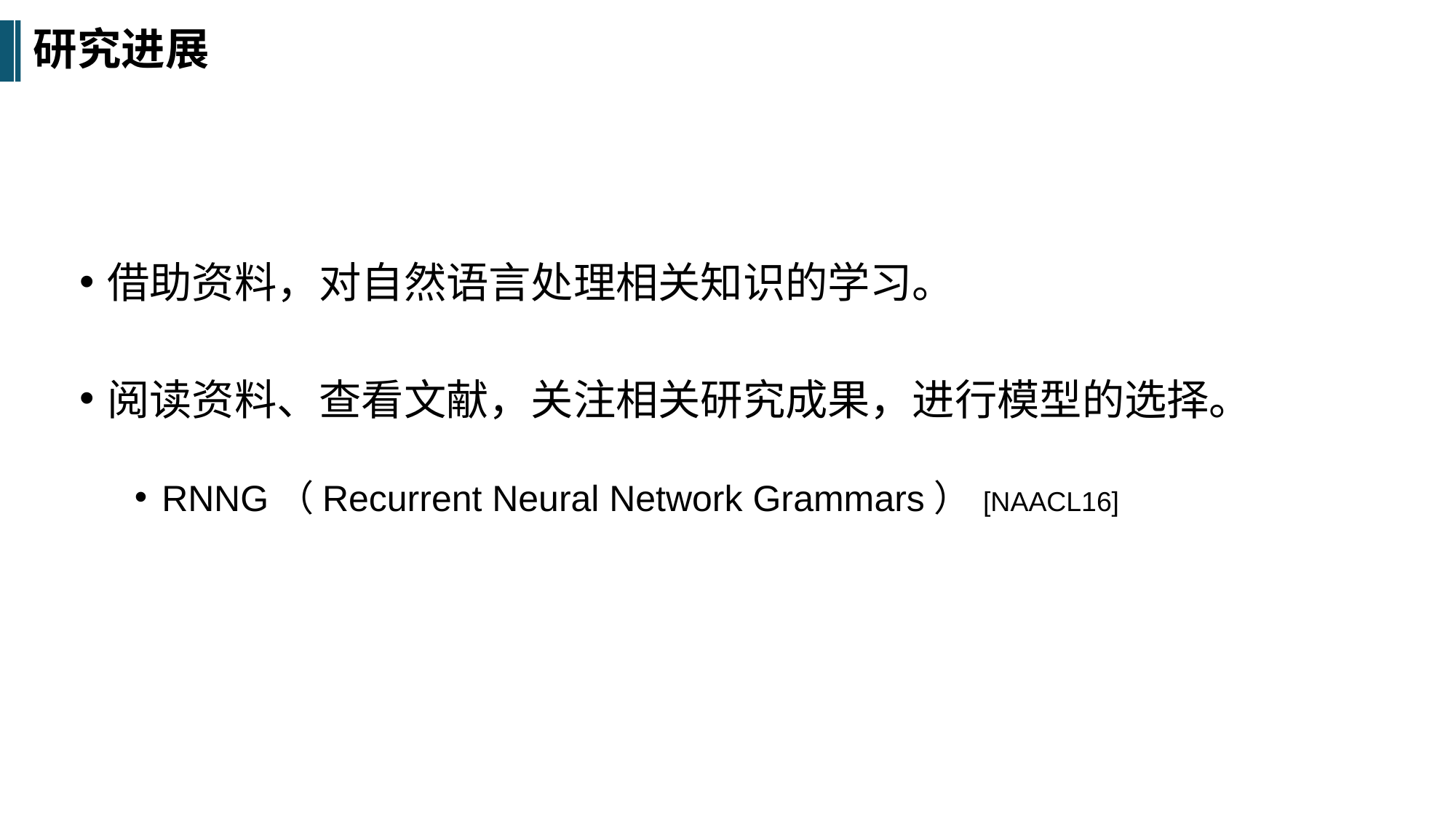

研究进展
借助资料，对自然语言处理相关知识的学习。
阅读资料、查看文献，关注相关研究成果，进行模型的选择。
RNNG（Recurrent Neural Network Grammars） [NAACL16]